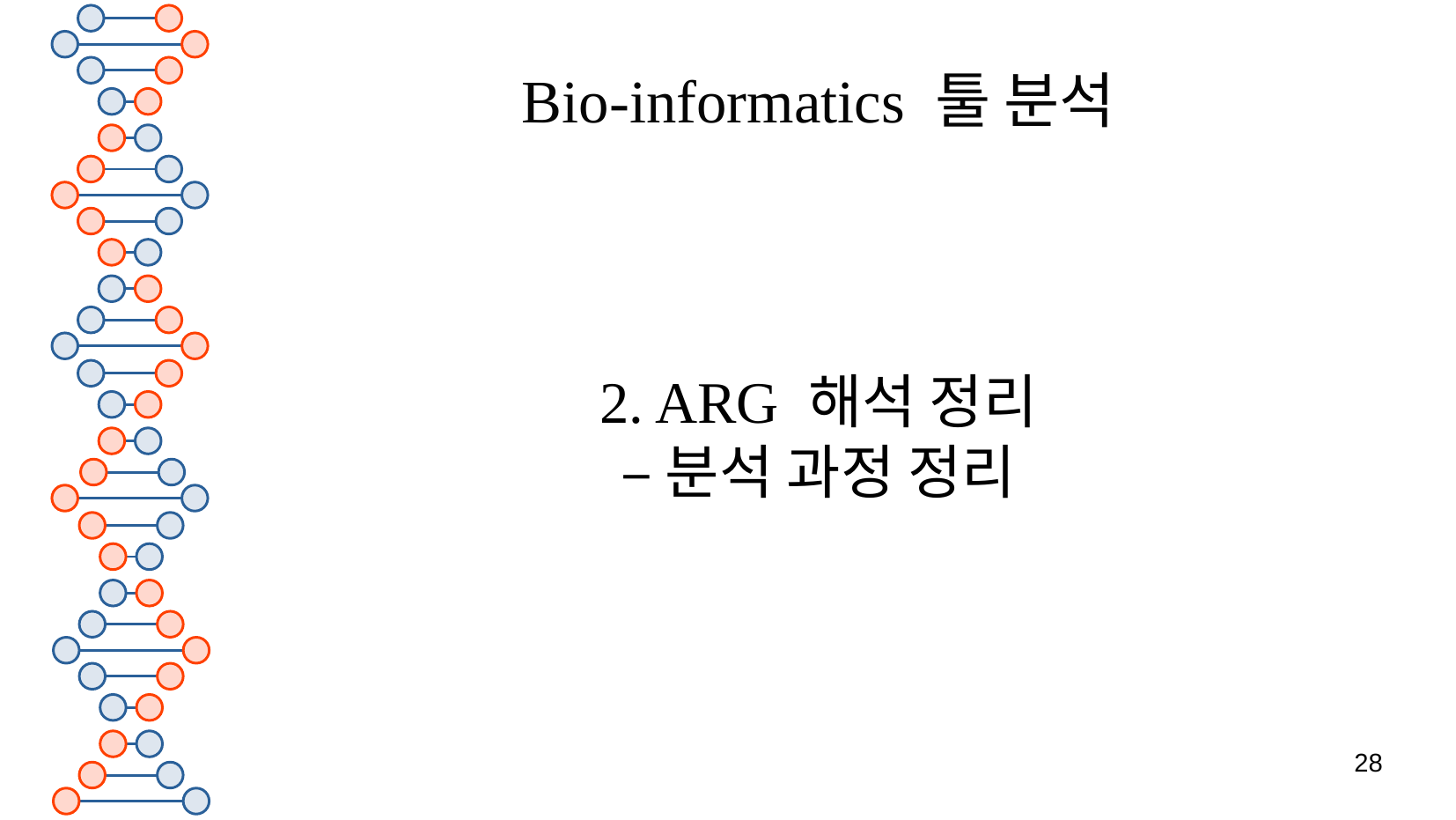

# Bio-informatics 툴 분석
2. ARG 해석 정리
– 분석 과정 정리
28